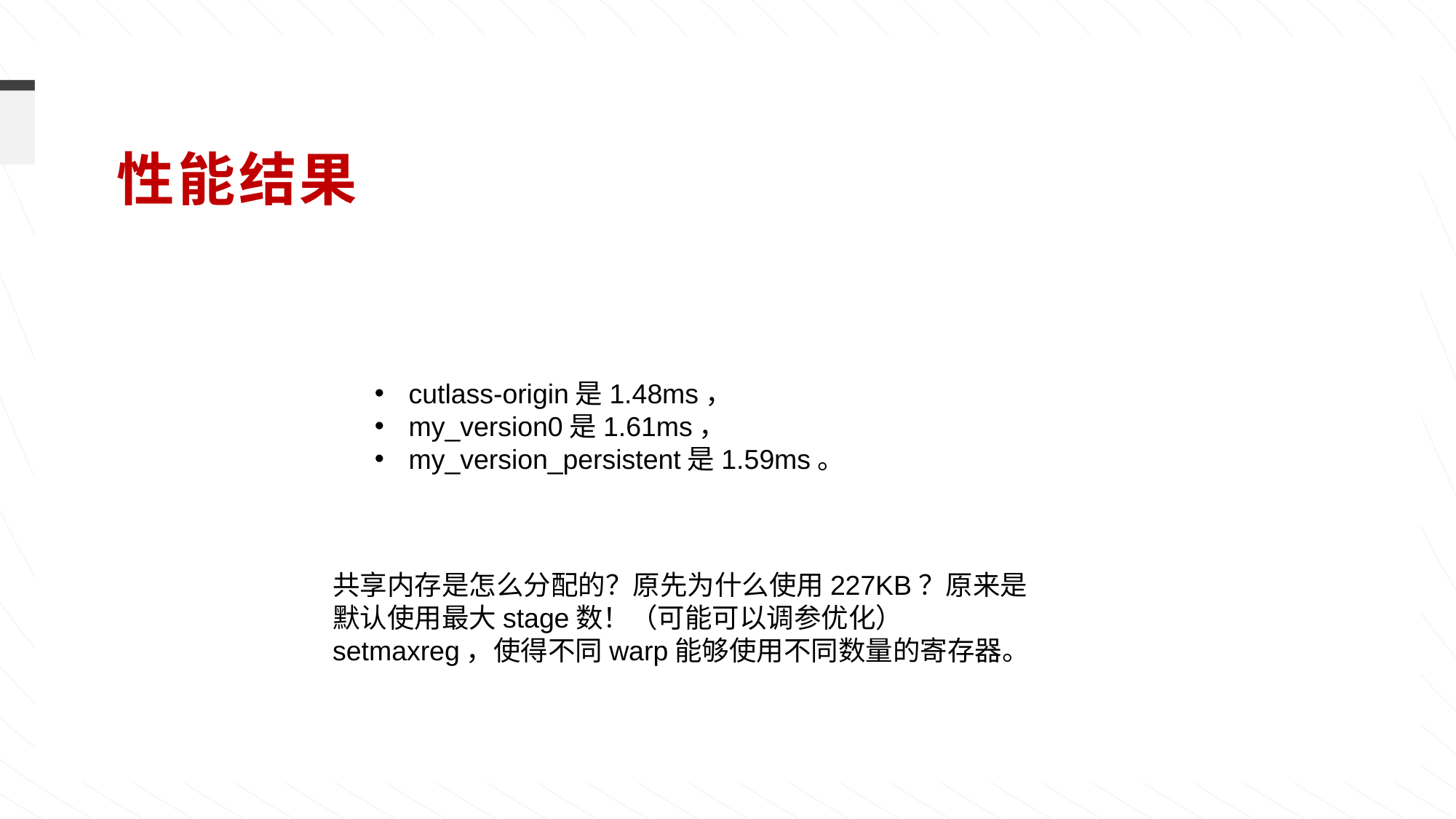

共享内存是怎么分配的？原先为什么使用227KB？原来是默认使用最大stage数！（可能可以调参优化）
setmaxreg，使得不同warp能够使用不同数量的寄存器。
性能结果
cutlass-origin是1.48ms，
my_version0是1.61ms，
my_version_persistent是1.59ms。
共享内存是怎么分配的？原先为什么使用227KB？原来是默认使用最大stage数！（可能可以调参优化）
setmaxreg，使得不同warp能够使用不同数量的寄存器。